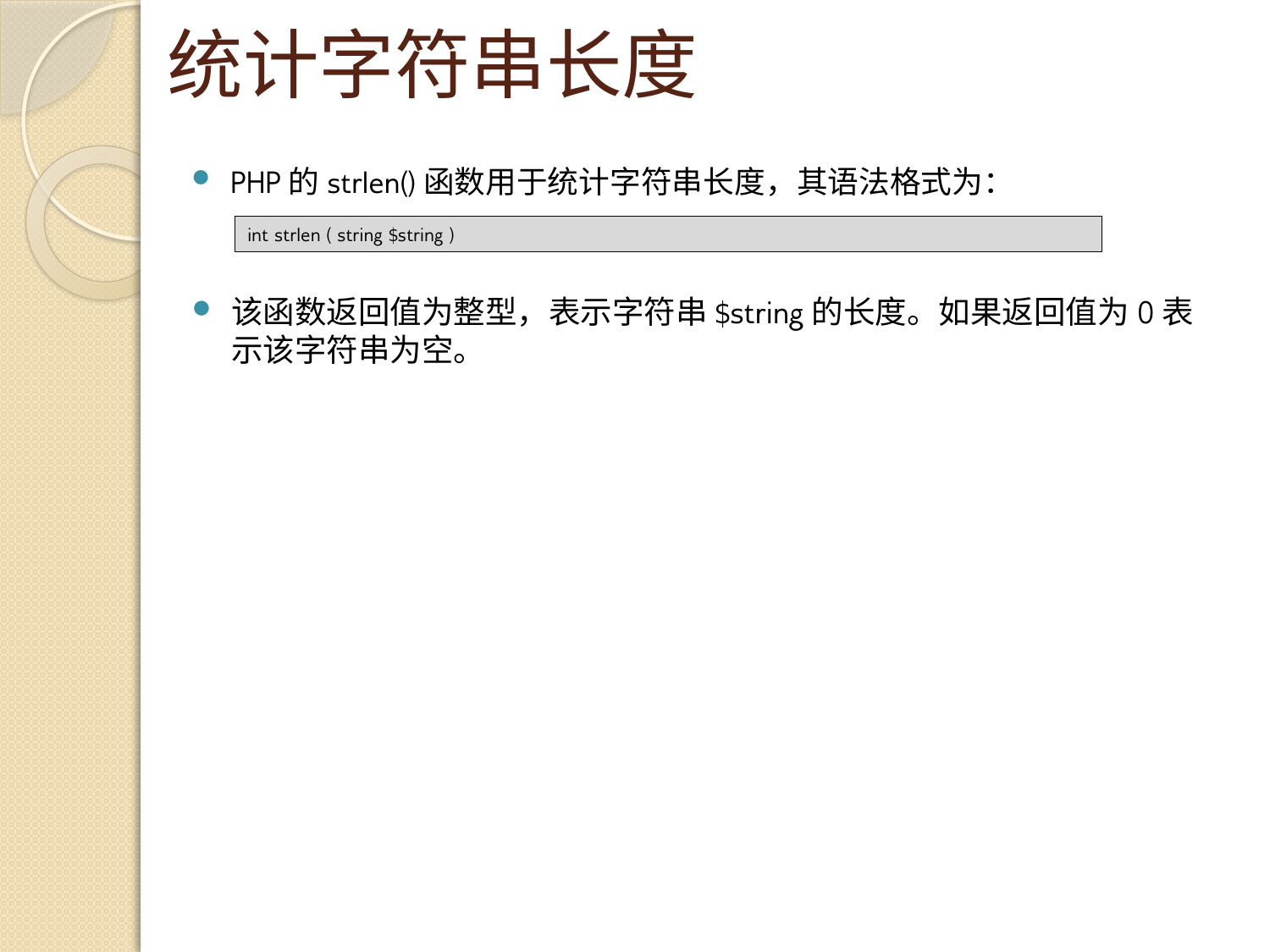

# 统计字符串长度
PHP的strlen()函数用于统计字符串长度，其语法格式为：
int strlen ( string $string )
该函数返回值为整型，表示字符串$string的长度。如果返回值为0表示该字符串为空。